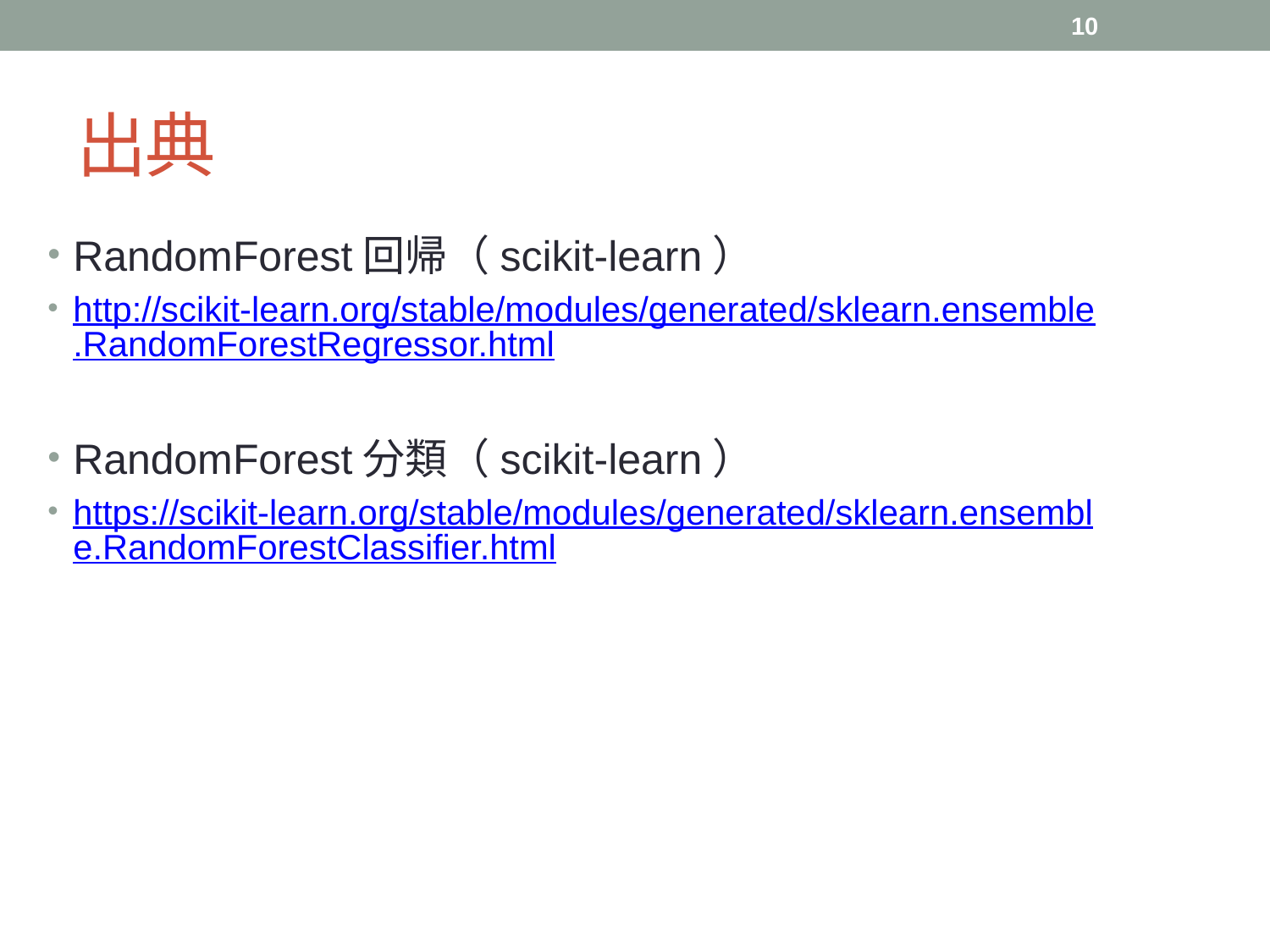

10
# 出典
RandomForest回帰（scikit-learn）
http://scikit-learn.org/stable/modules/generated/sklearn.ensemble.RandomForestRegressor.html

RandomForest分類（scikit-learn）
https://scikit-learn.org/stable/modules/generated/sklearn.ensemble.RandomForestClassifier.html